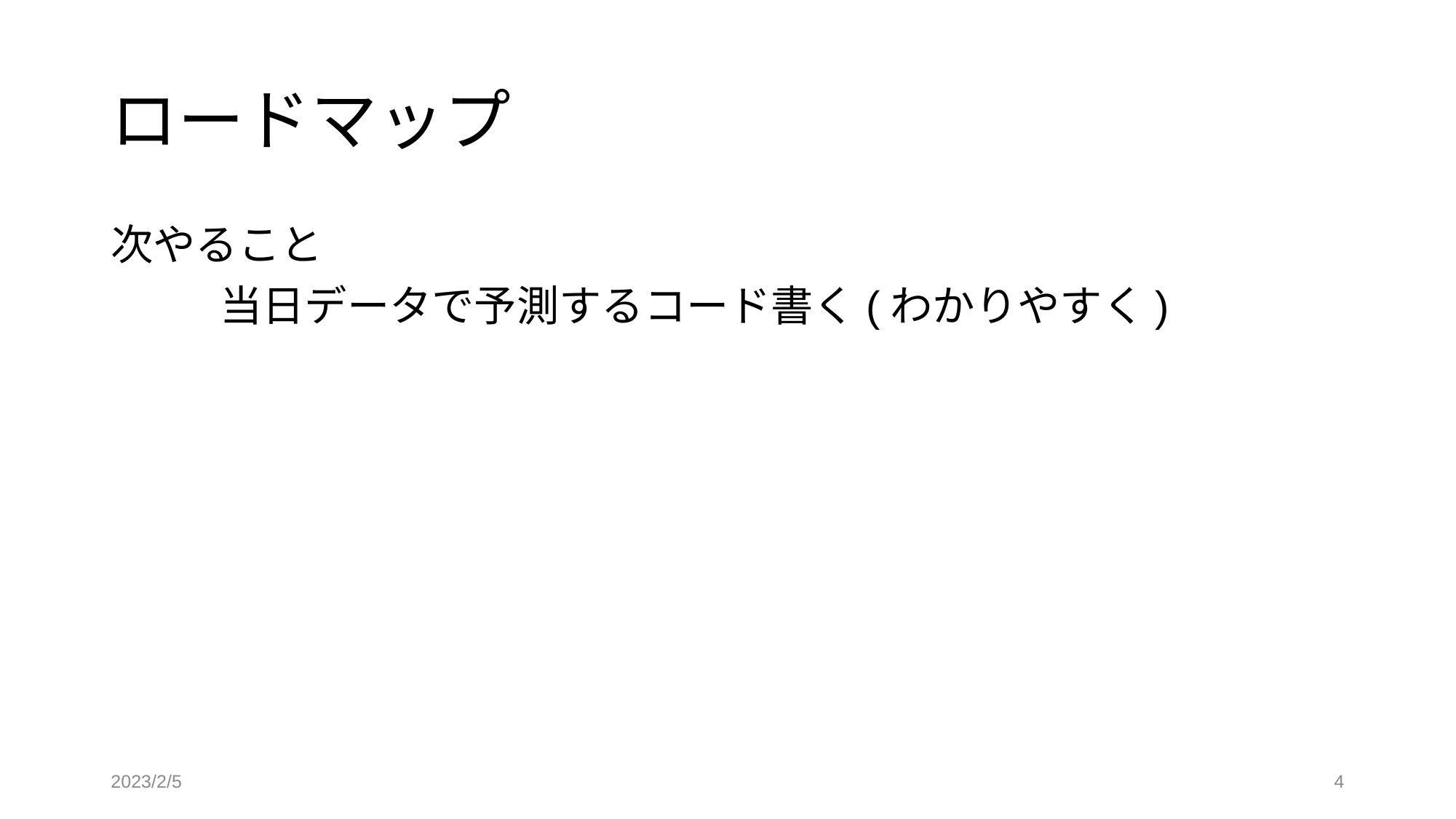

# ロードマップ
次やること
	当日データで予測するコード書く(わかりやすく)
2023/2/5
4